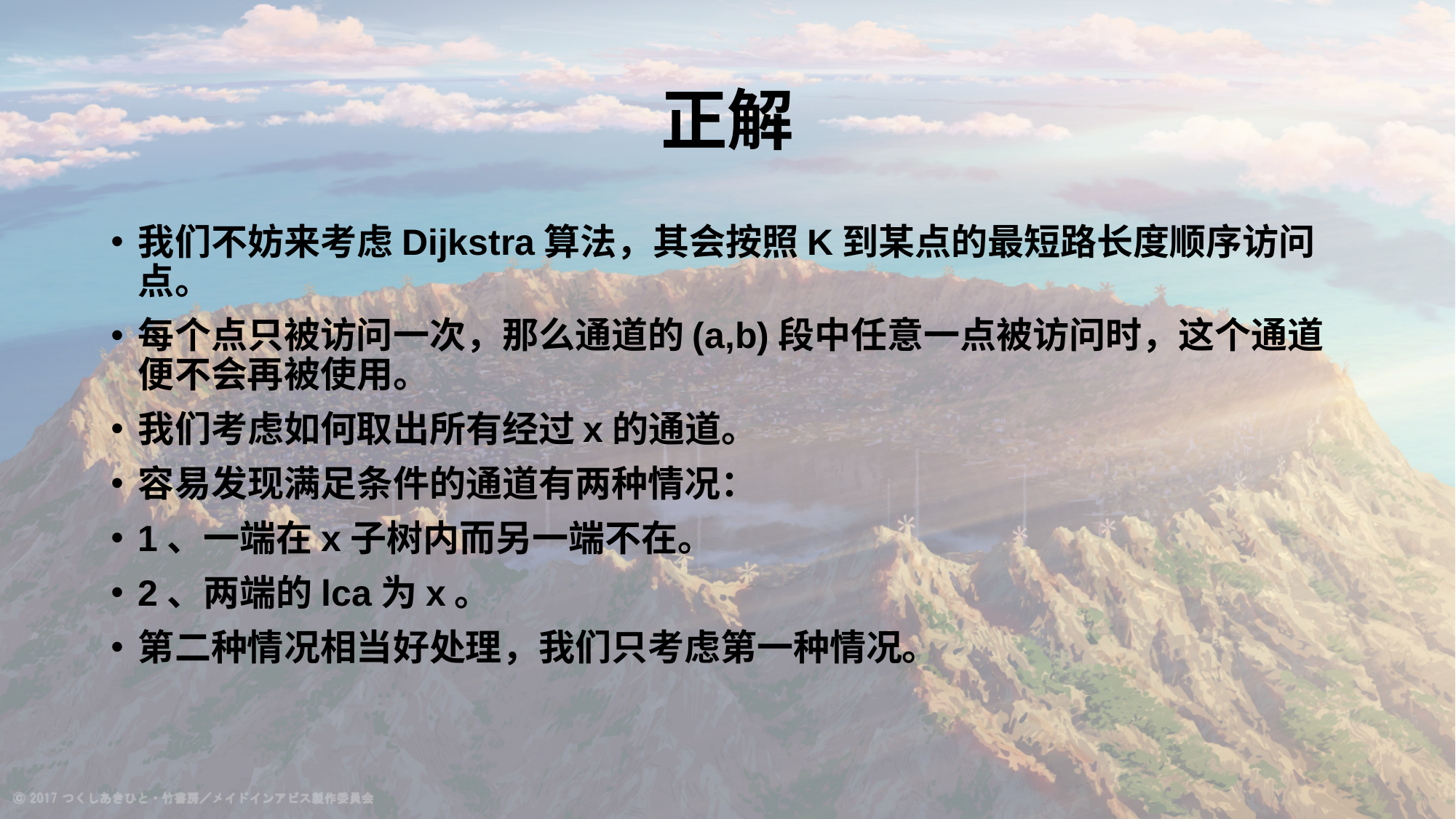

# 正解
我们不妨来考虑Dijkstra算法，其会按照K到某点的最短路长度顺序访问点。
每个点只被访问一次，那么通道的(a,b)段中任意一点被访问时，这个通道便不会再被使用。
我们考虑如何取出所有经过x的通道。
容易发现满足条件的通道有两种情况：
1、一端在x子树内而另一端不在。
2、两端的lca为x。
第二种情况相当好处理，我们只考虑第一种情况。